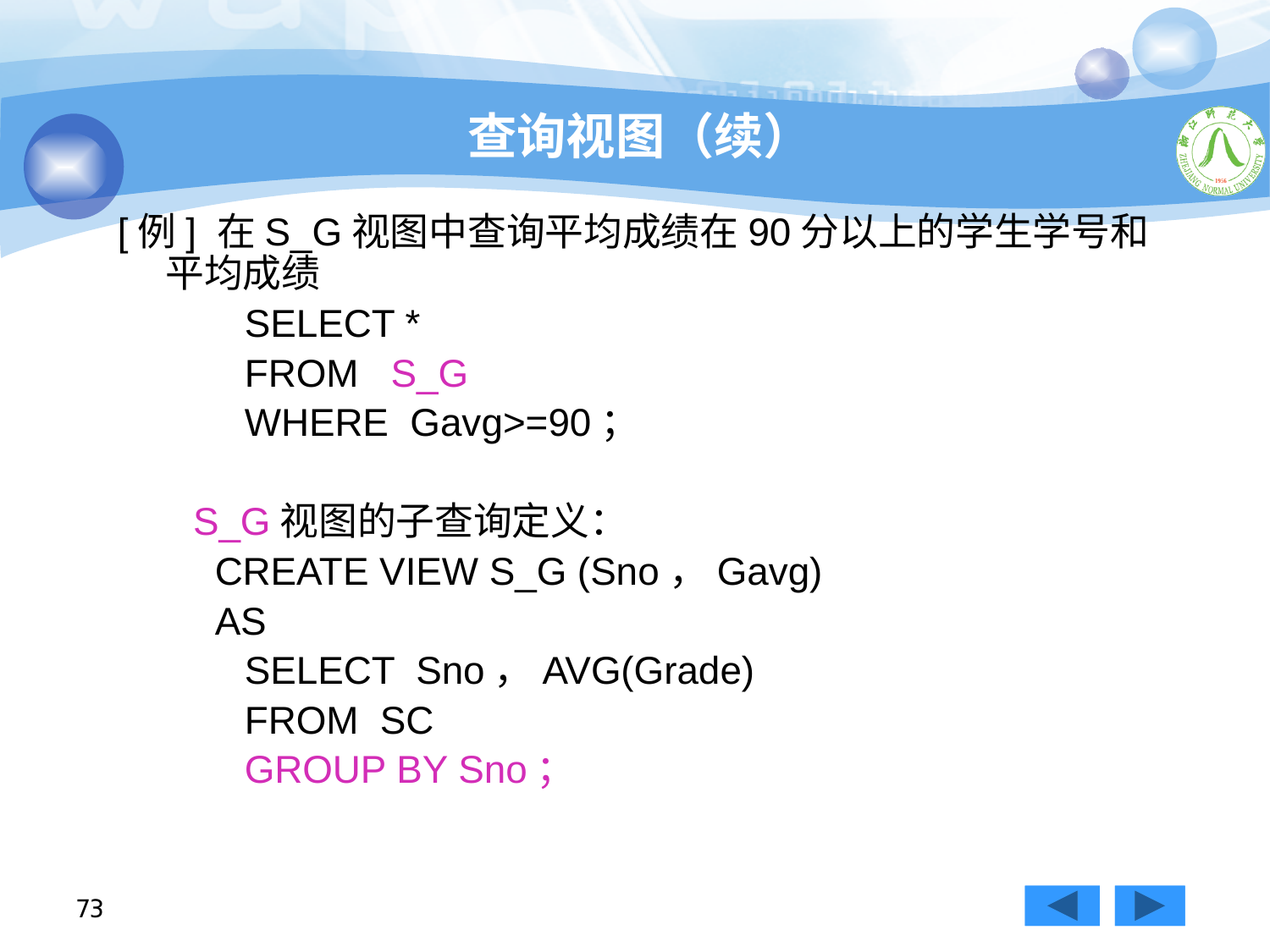

# 查询视图（续）
[例] 在S_G视图中查询平均成绩在90分以上的学生学号和平均成绩
SELECT *
FROM   S_G
WHERE  Gavg>=90；

       S_G视图的子查询定义：
         CREATE VIEW S_G (Sno，Gavg)
         AS
SELECT  Sno，AVG(Grade)
FROM  SC
GROUP BY Sno；
73